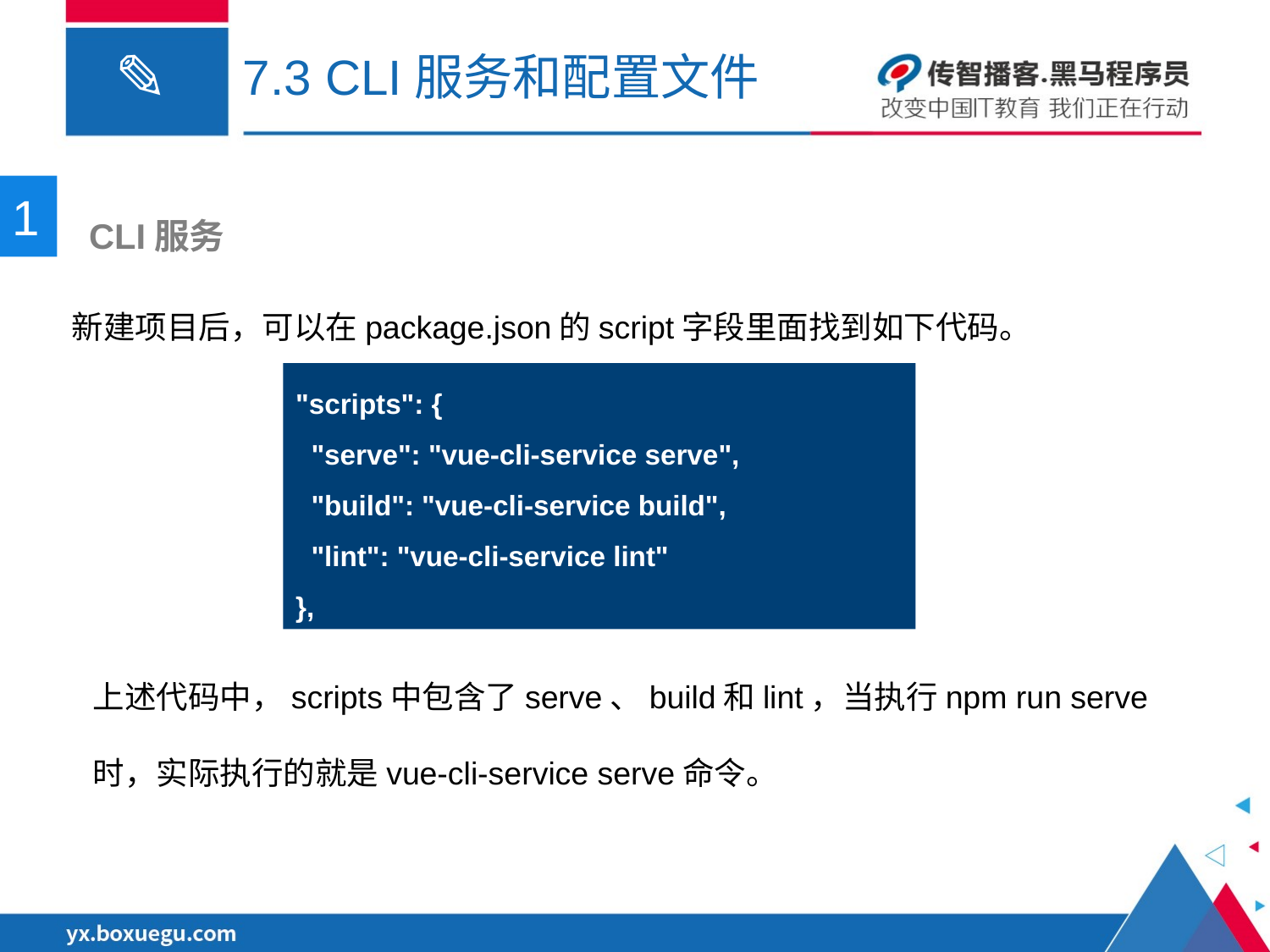

# 7.3 CLI服务和配置文件

1
  CLI服务
新建项目后，可以在package.json的script字段里面找到如下代码。
"scripts": {
  "serve": "vue-cli-service serve",
  "build": "vue-cli-service build",
  "lint": "vue-cli-service lint"
},
上述代码中，scripts中包含了serve、build和lint，当执行npm run serve时，实际执行的就是vue-cli-service serve命令。